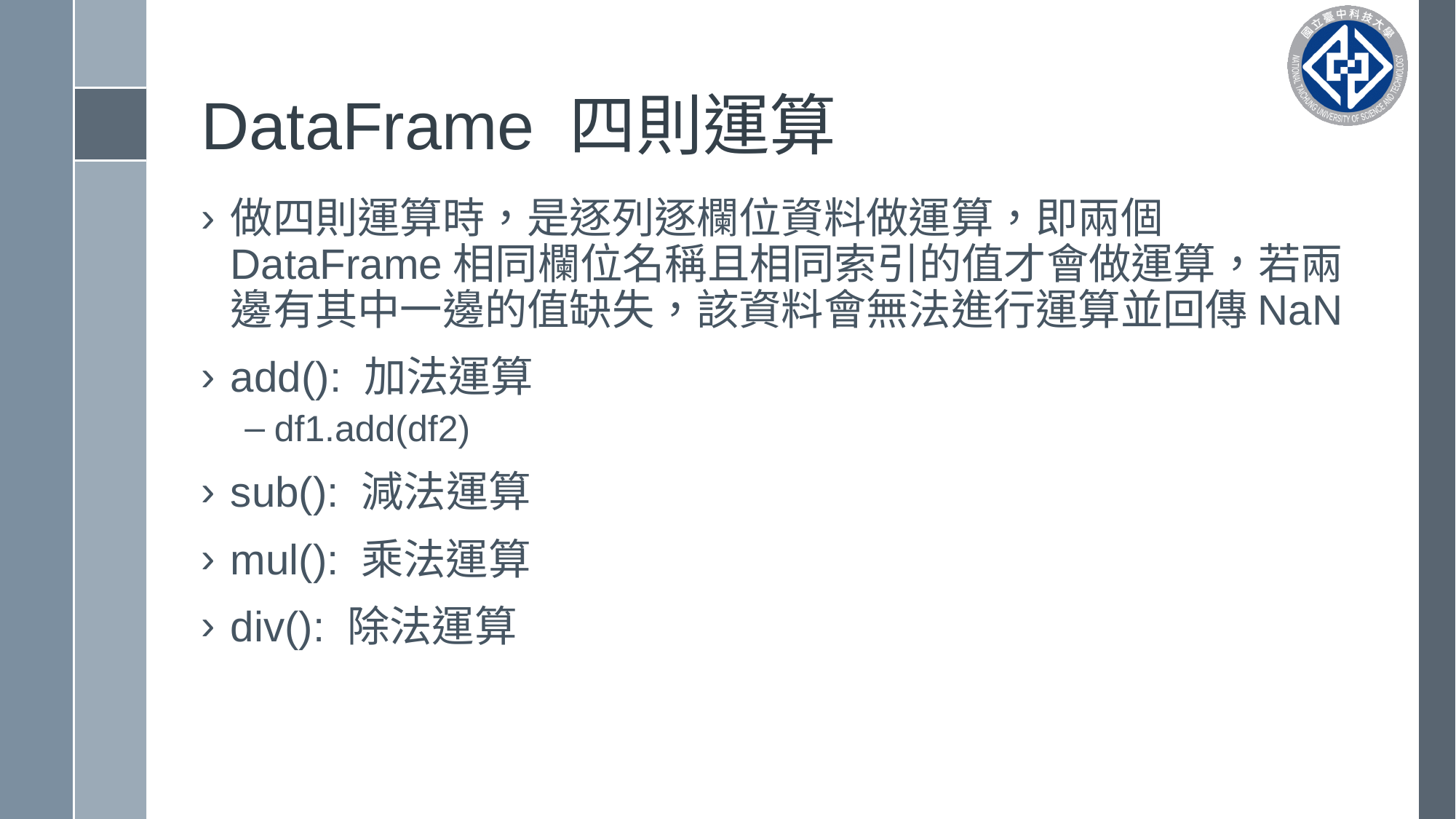

# DataFrame 四則運算
做四則運算時，是逐列逐欄位資料做運算，即兩個DataFrame相同欄位名稱且相同索引的值才會做運算，若兩邊有其中一邊的值缺失，該資料會無法進行運算並回傳NaN
add(): 加法運算
df1.add(df2)
sub(): 減法運算
mul(): 乘法運算
div(): 除法運算